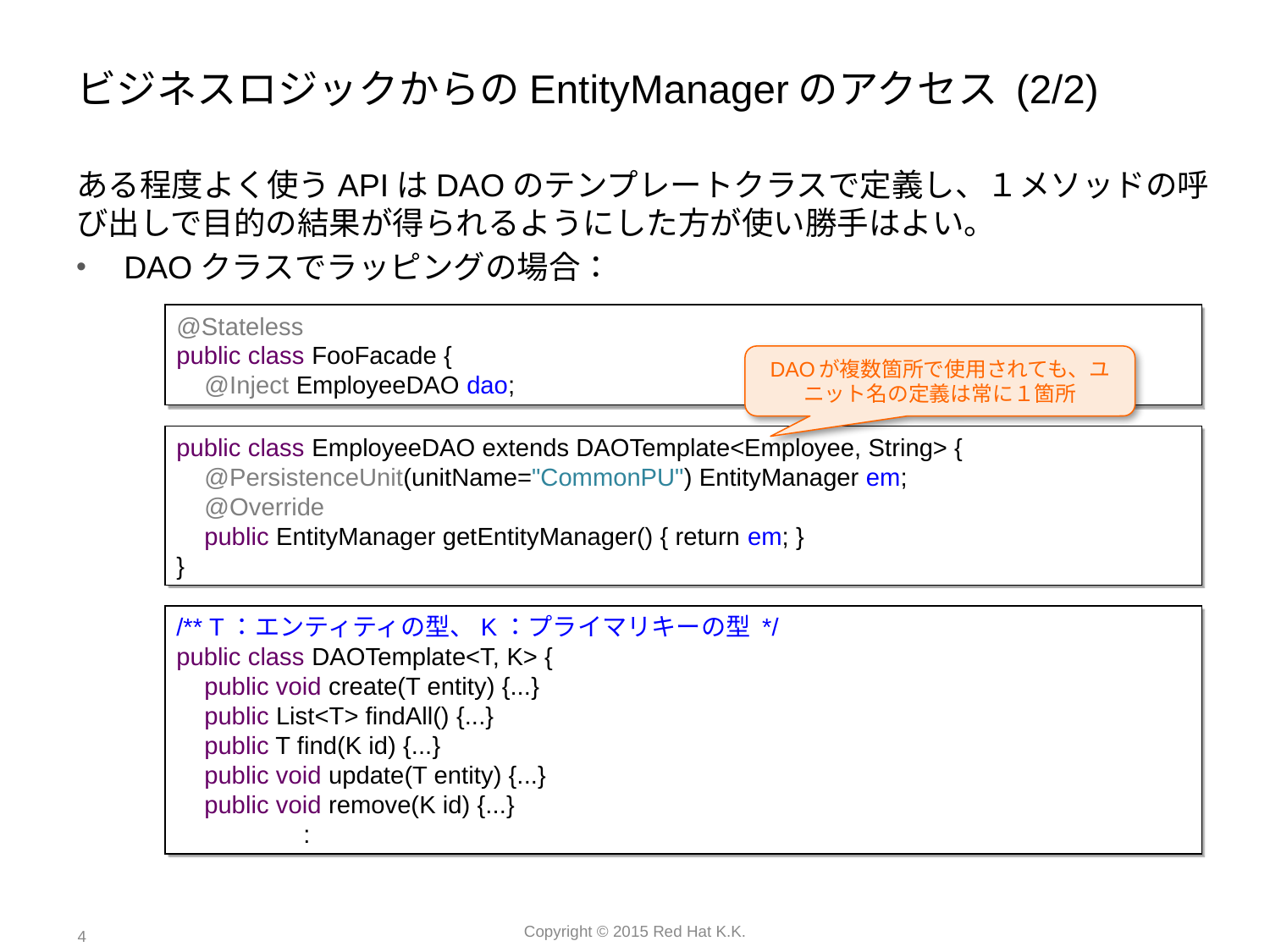

# ビジネスロジックからのEntityManagerのアクセス (2/2)
ある程度よく使うAPIはDAOのテンプレートクラスで定義し、１メソッドの呼び出しで目的の結果が得られるようにした方が使い勝手はよい。
DAOクラスでラッピングの場合：

@Stateless
public class FooFacade {
    @Inject EmployeeDAO dao;
DAOが複数箇所で使用されても、ユニット名の定義は常に１箇所
public class EmployeeDAO extends DAOTemplate<Employee, String> {
    @PersistenceUnit(unitName="CommonPU") EntityManager em;
    @Override
    public EntityManager getEntityManager() { return em; }
}
/** T：エンティティの型、K：プライマリキーの型 */
public class DAOTemplate<T, K> {
    public void create(T entity) {...}
    public List<T> findAll() {...}
    public T find(K id) {...}
    public void update(T entity) {...}
    public void remove(K id) {...}
	:
4
Copyright © 2015 Red Hat K.K.